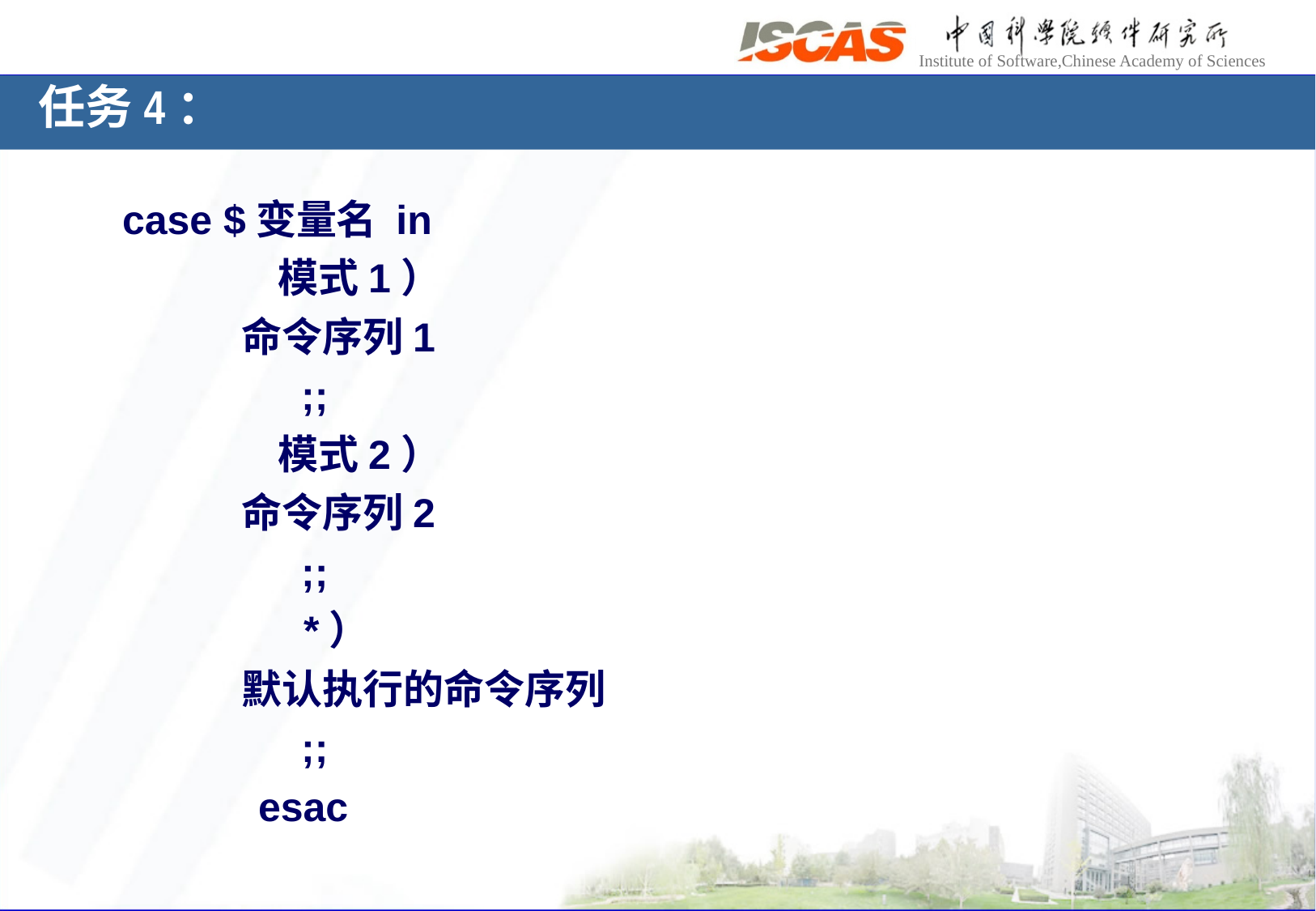

任务4：
case $变量名 in
                模式1）
            命令序列1
			;;
                模式2）
            命令序列2
			;;
                *）
            默认执行的命令序列
			;;
            esac